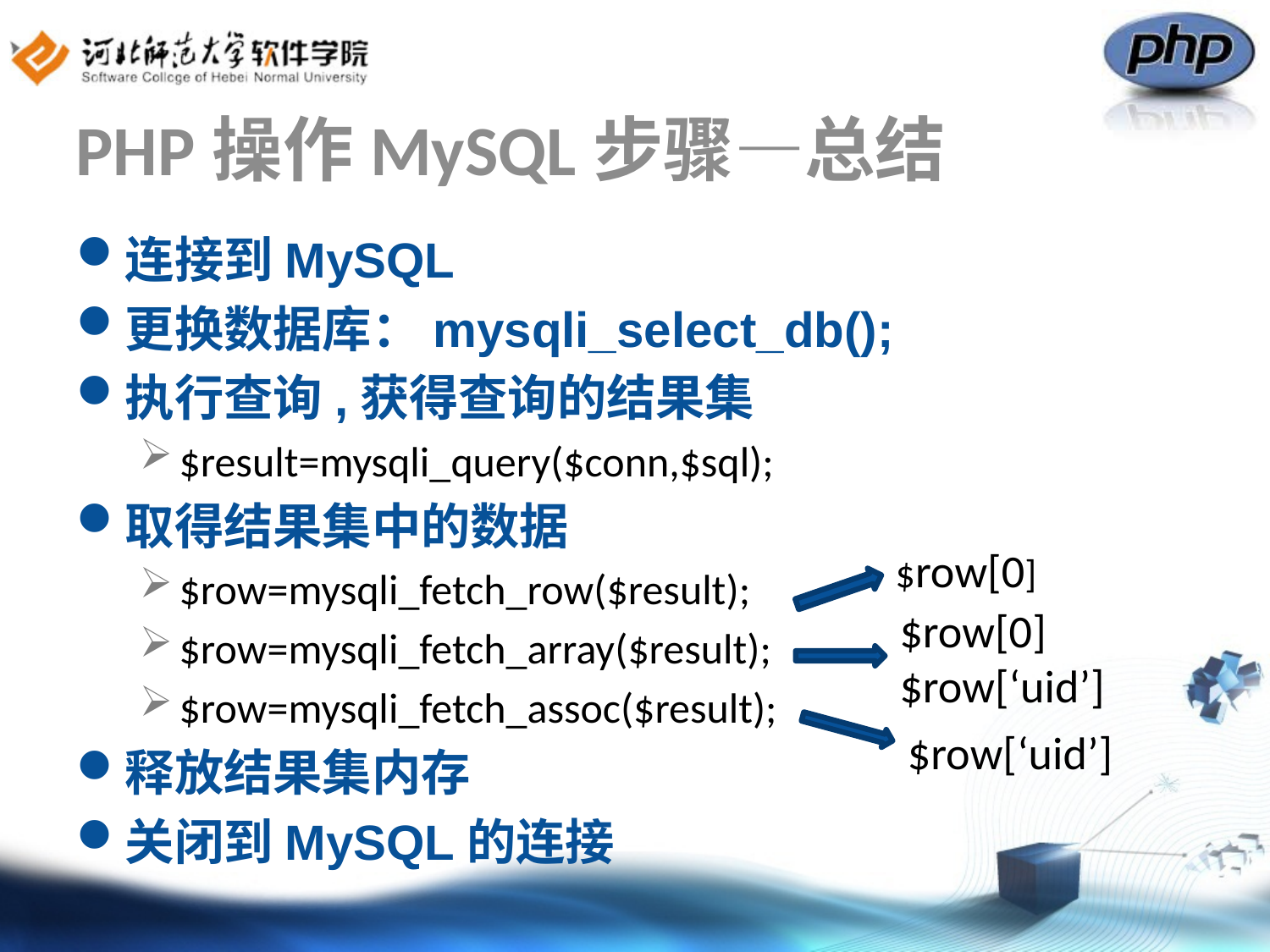

# PHP操作MySQL步骤—总结
连接到MySQL
更换数据库：mysqli_select_db();
执行查询,获得查询的结果集
$result=mysqli_query($conn,$sql);
取得结果集中的数据
$row=mysqli_fetch_row($result);
$row=mysqli_fetch_array($result);
$row=mysqli_fetch_assoc($result);
释放结果集内存
关闭到MySQL的连接
$row[0]

$row[0]
$row[‘uid’]

$row[‘uid’]